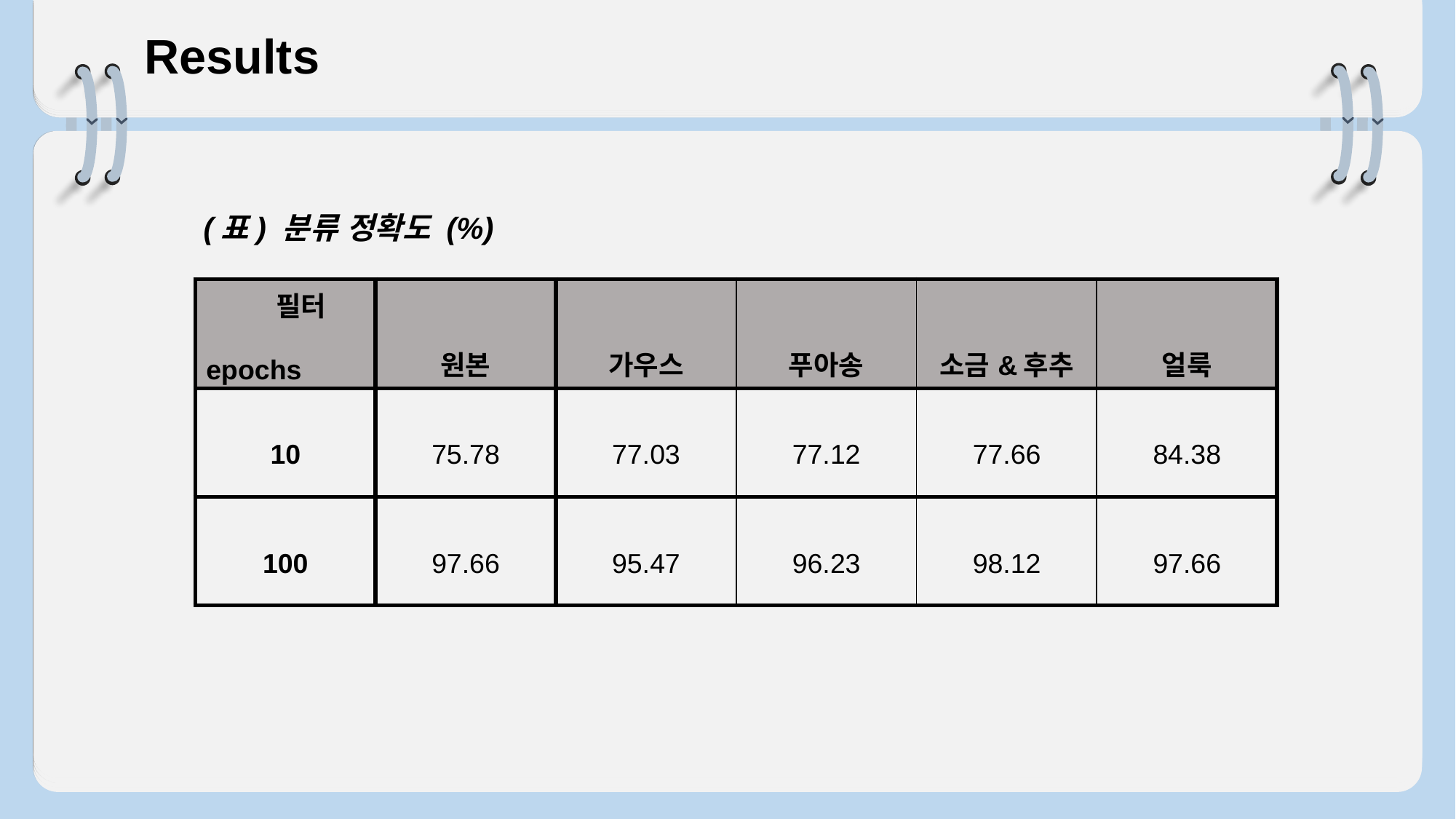

Results

(표) 분류 정확도 (%)
| 필터 epochs | 원본 | 가우스 | 푸아송 | 소금&후추 | 얼룩 |
| --- | --- | --- | --- | --- | --- |
| 10 | 75.78 | 77.03 | 77.12 | 77.66 | 84.38 |
| 100 | 97.66 | 95.47 | 96.23 | 98.12 | 97.66 |